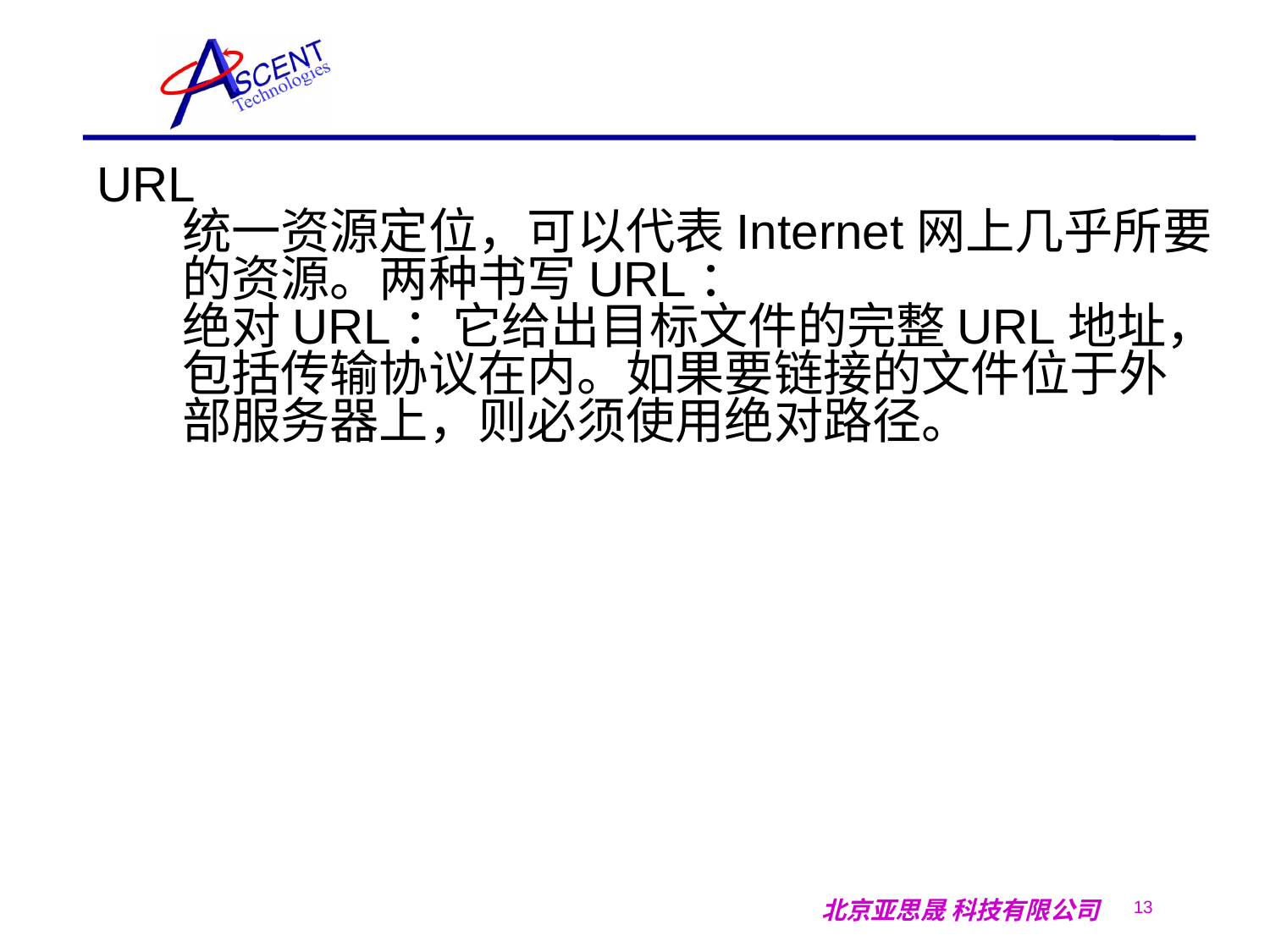

URL
	统一资源定位，可以代表Internet网上几乎所要的资源。两种书写URL：
	绝对URL：它给出目标文件的完整URL地址，包括传输协议在内。如果要链接的文件位于外部服务器上，则必须使用绝对路径。